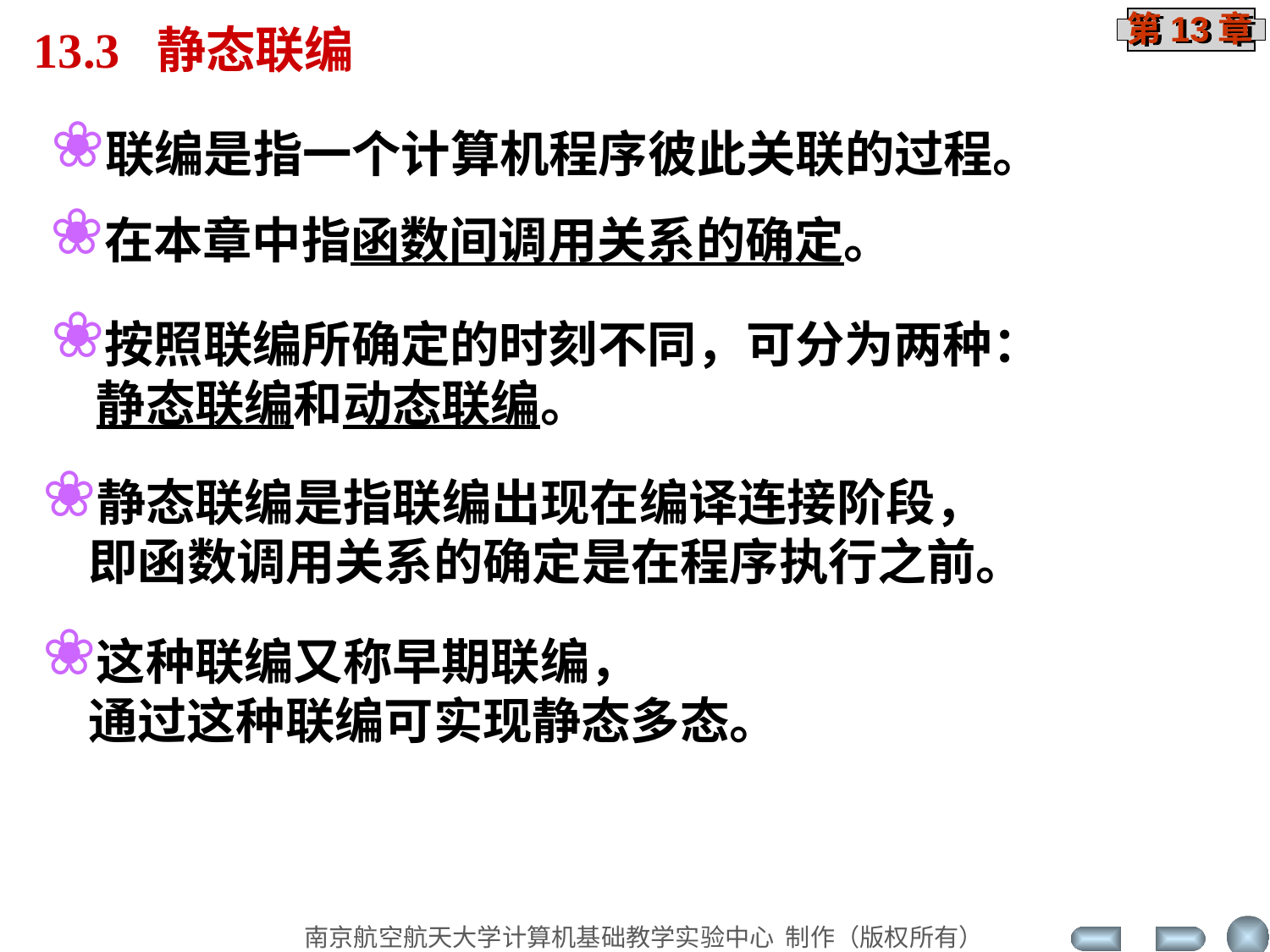

13.3  静态联编
联编是指一个计算机程序彼此关联的过程。
在本章中指函数间调用关系的确定。
按照联编所确定的时刻不同，可分为两种：
   静态联编和动态联编。
静态联编是指联编出现在编译连接阶段，
   即函数调用关系的确定是在程序执行之前。
这种联编又称早期联编，
   通过这种联编可实现静态多态。